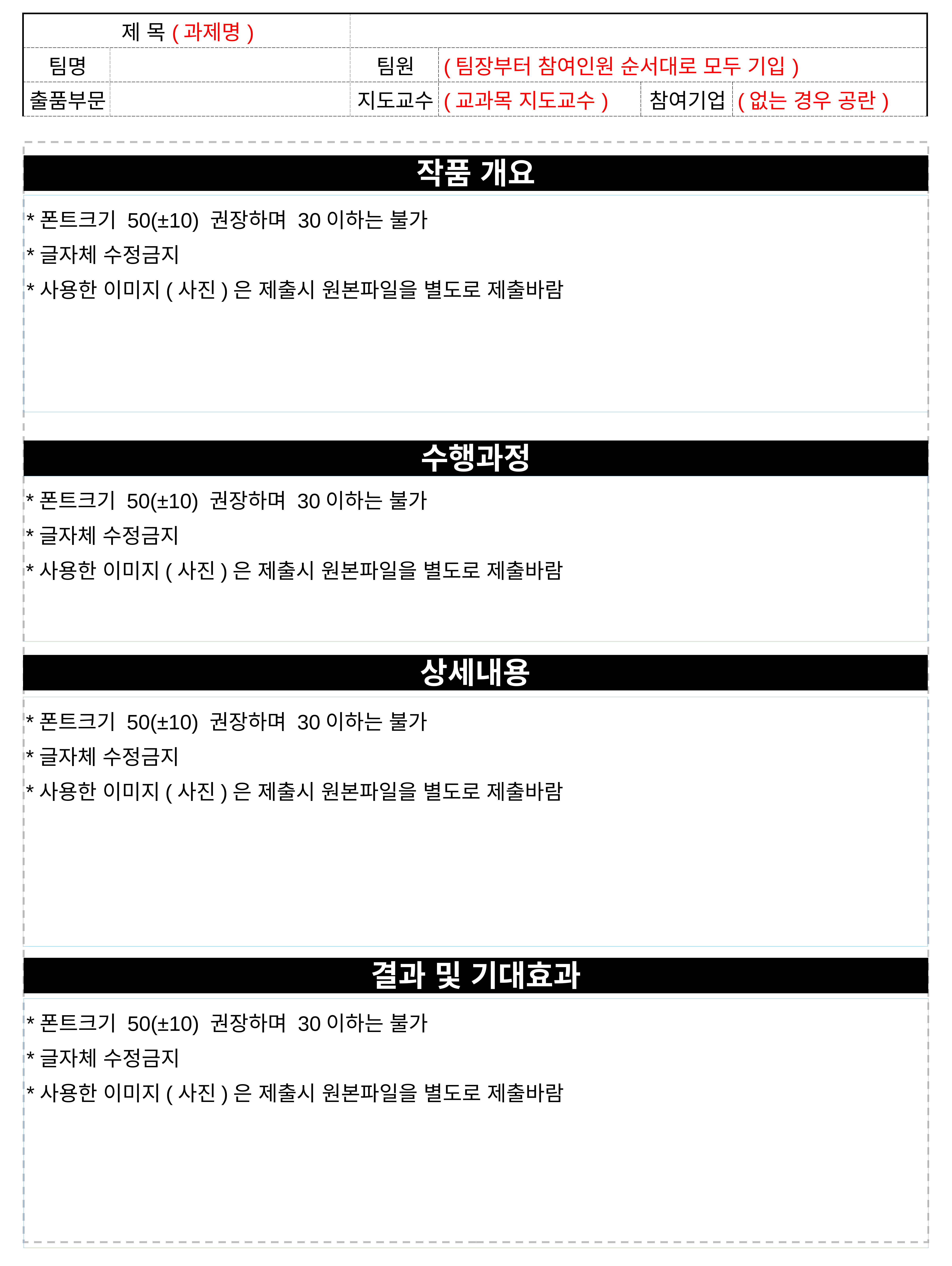

| 제 목(과제명) |  |  |  |  |  |
| --- | --- | --- | --- | --- | --- |
| 팀명 |  | 팀원 | (팀장부터 참여인원 순서대로 모두 기입) |  |  |
| 출품부문 |  | 지도교수 | (교과목 지도교수) | 참여기업 | (없는 경우 공란) |
작품 개요
※ 주의사항 ※

타이틀 작성 칸에 붉은색 안내 글은 참고(확인) 후 삭제하고 작성 요망
      - 제목은 가능한 과제 신청당시  작성한 제목으로 작성

2. 1페이지 또는 2페이지의 2개 양식 중에서
     1개의 양식만 선택하여 1개의 요약본만 제출함

3. 현재 양식의 사이즈는 A0사이즈(841mm×1189mm)
     출력을 위해 셋팅 되어 있음
*폰트크기 50(±10) 권장하며 30이하는 불가
*글자체 수정금지
*사용한 이미지(사진)은 제출시 원본파일을 별도로 제출바람
수행과정
*폰트크기 50(±10) 권장하며 30이하는 불가
*글자체 수정금지
*사용한 이미지(사진)은 제출시 원본파일을 별도로 제출바람
상세내용
*폰트크기 50(±10) 권장하며 30이하는 불가
*글자체 수정금지
*사용한 이미지(사진)은 제출시 원본파일을 별도로 제출바람
결과 및 기대효과
*폰트크기 50(±10) 권장하며 30이하는 불가
*글자체 수정금지
*사용한 이미지(사진)은 제출시 원본파일을 별도로 제출바람